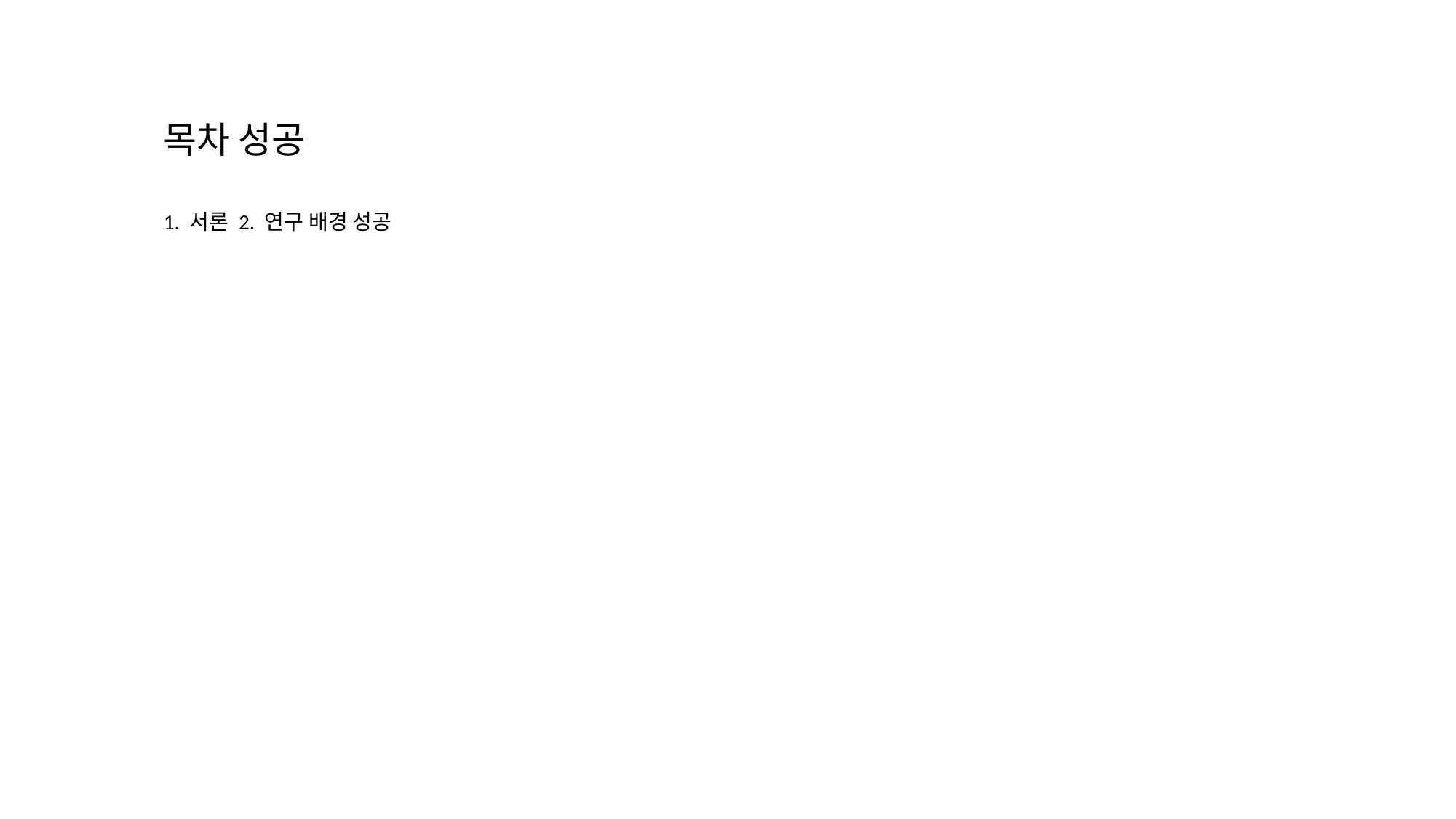

# 목차 성공
1. 서론 2. 연구 배경 성공